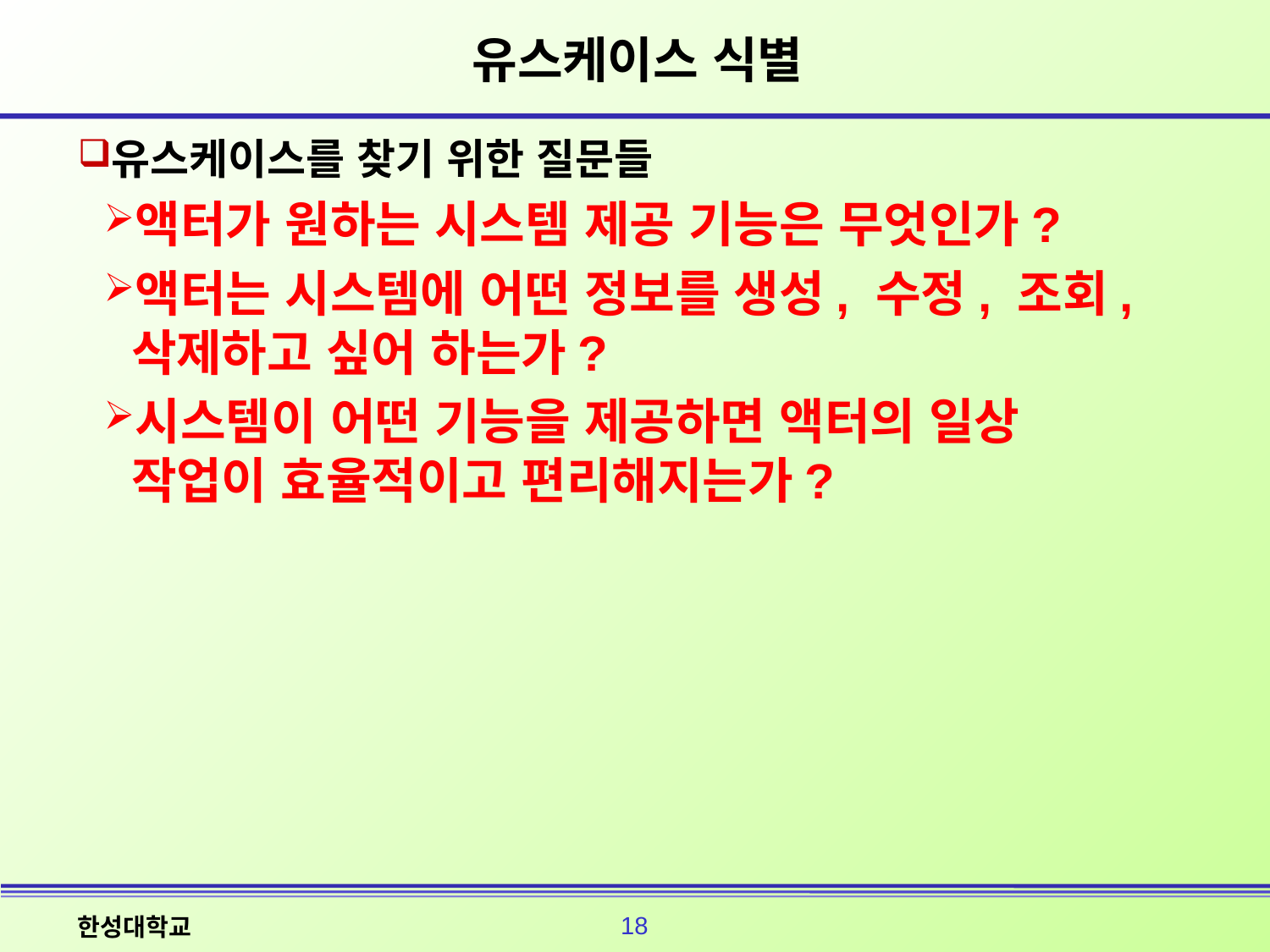

# 유스케이스 식별
유스케이스를 찾기 위한 질문들
액터가 원하는 시스템 제공 기능은 무엇인가?
액터는 시스템에 어떤 정보를 생성, 수정, 조회, 삭제하고 싶어 하는가?
시스템이 어떤 기능을 제공하면 액터의 일상 작업이 효율적이고 편리해지는가?